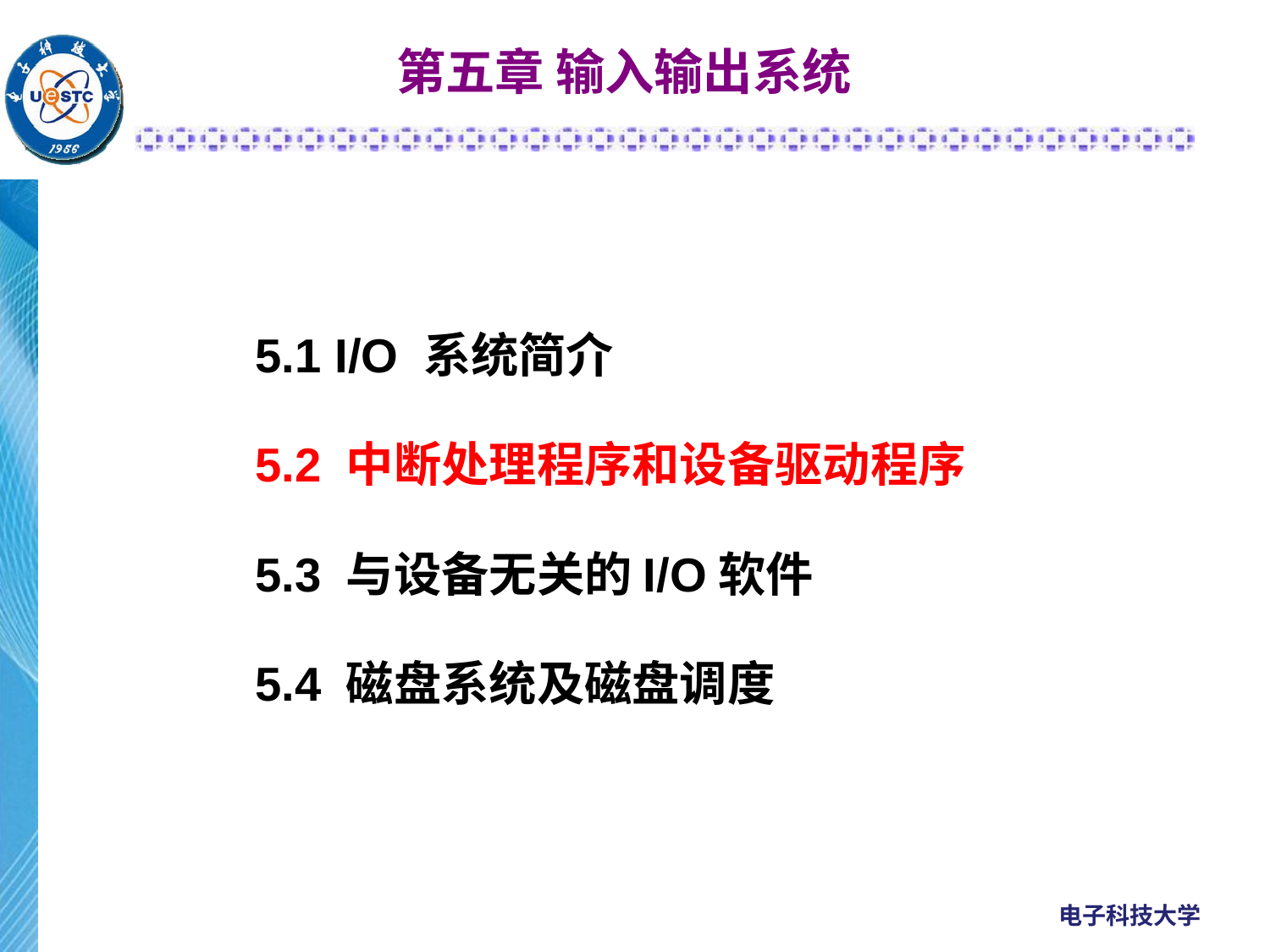

# 第五章 输入输出系统
5.1 I/O 系统简介
5.2 中断处理程序和设备驱动程序
5.3 与设备无关的I/O软件
5.4 磁盘系统及磁盘调度